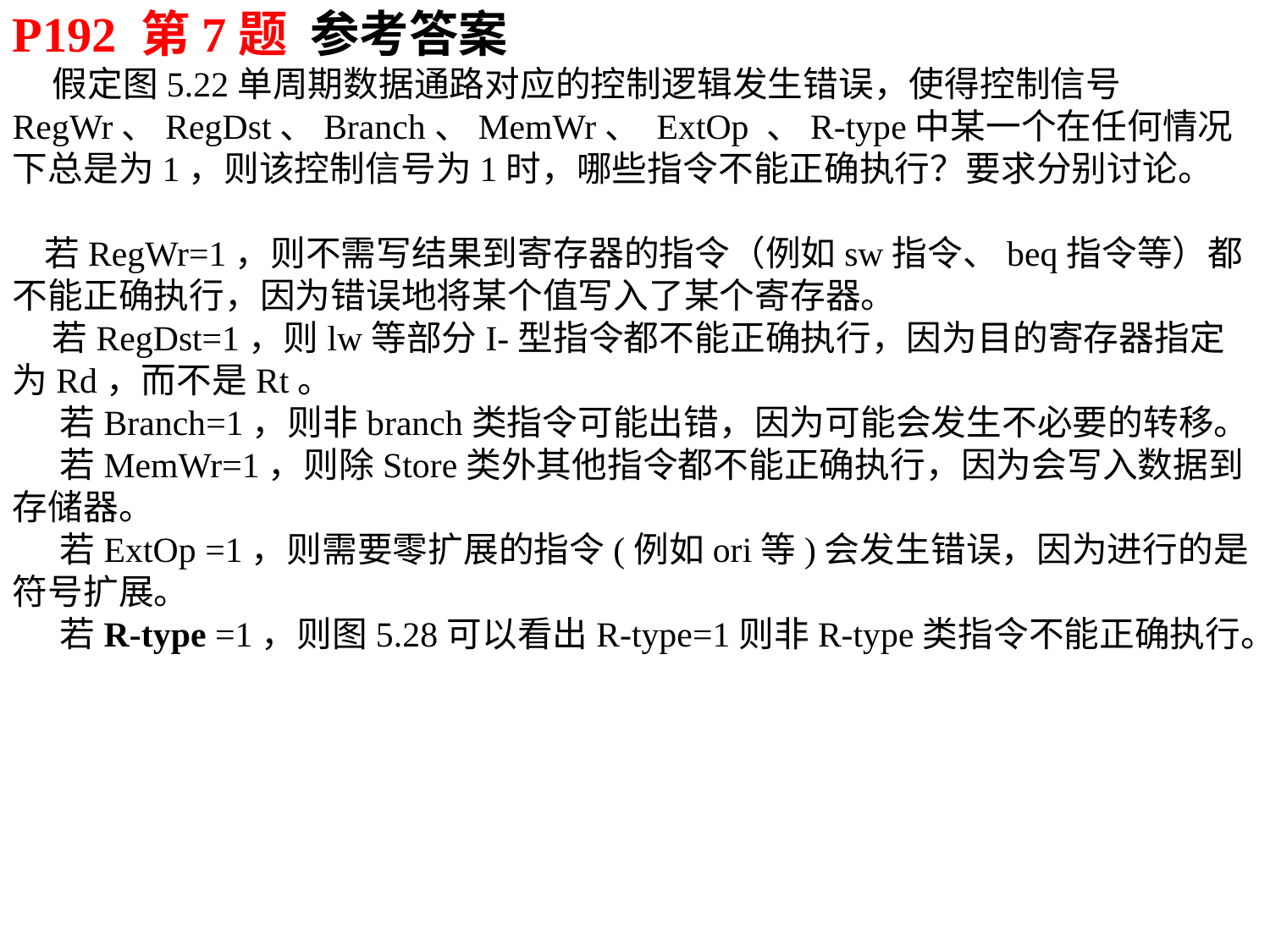

P192 第7题  参考答案
    假定图5.22单周期数据通路对应的控制逻辑发生错误，使得控制信号RegWr、RegDst、Branch、MemWr、 ExtOp 、R-type中某一个在任何情况下总是为1，则该控制信号为1时，哪些指令不能正确执行？要求分别讨论。

   若RegWr=1，则不需写结果到寄存器的指令（例如sw指令、beq指令等）都不能正确执行，因为错误地将某个值写入了某个寄存器。
    若RegDst=1，则lw等部分I-型指令都不能正确执行，因为目的寄存器指定为Rd，而不是Rt。
     若Branch=1，则非branch类指令可能出错，因为可能会发生不必要的转移。
     若MemWr=1，则除Store类外其他指令都不能正确执行，因为会写入数据到存储器。
     若ExtOp =1，则需要零扩展的指令(例如ori等)会发生错误，因为进行的是符号扩展。
     若R-type =1，则图5.28可以看出R-type=1则非R-type类指令不能正确执行。